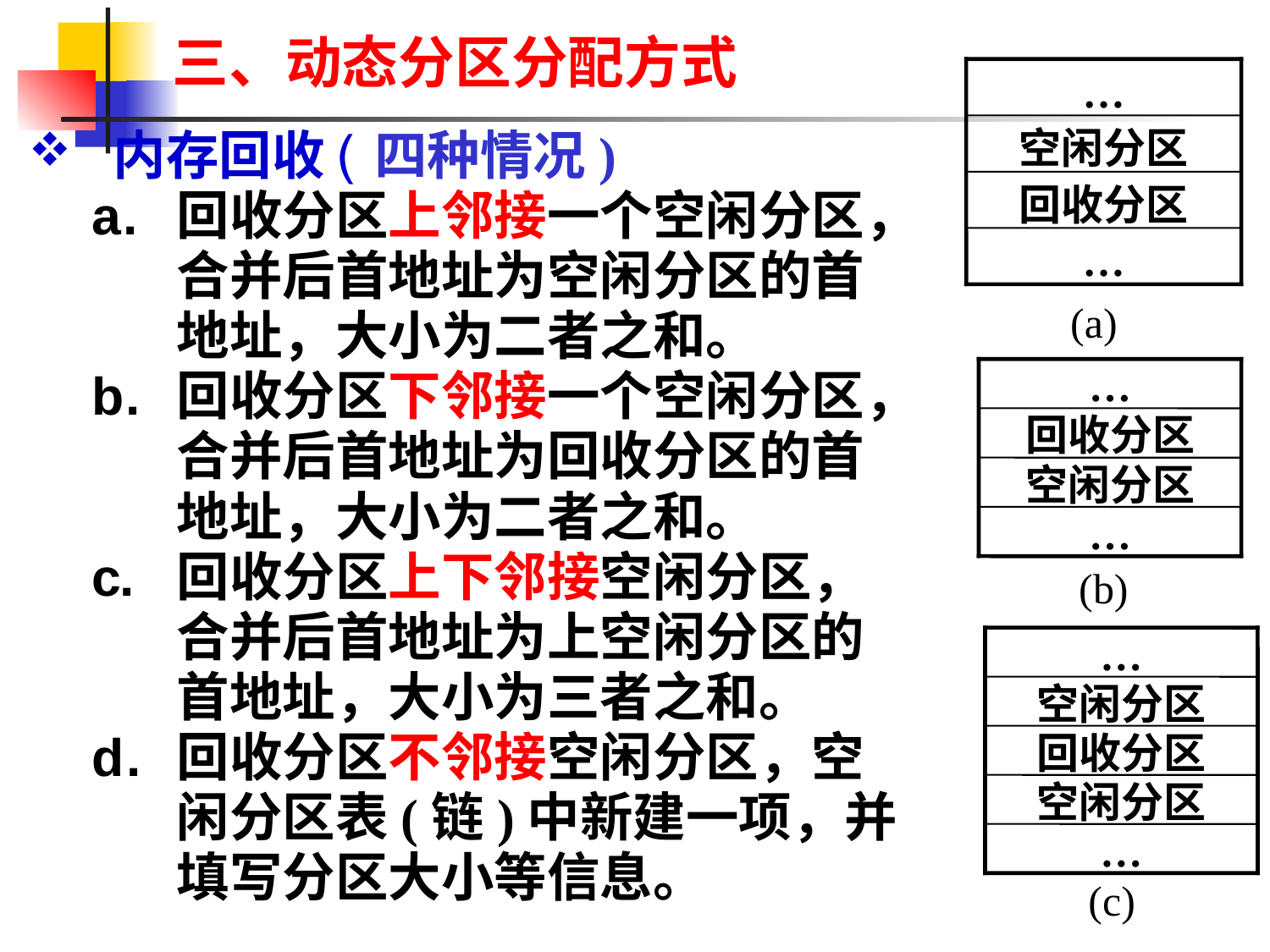

# 三、动态分区分配方式
…

空闲分区

回收分区

…

(a)
内存回收(四种情况)
回收分区上邻接一个空闲分区，合并后首地址为空闲分区的首地址，大小为二者之和。
回收分区下邻接一个空闲分区，合并后首地址为回收分区的首地址，大小为二者之和。
回收分区上下邻接空闲分区，合并后首地址为上空闲分区的首地址，大小为三者之和。
回收分区不邻接空闲分区，空闲分区表(链)中新建一项，并填写分区大小等信息。
…

回收分区

空闲分区

…

(b)
…

空闲分区

回收分区

空闲分区

…

(c)